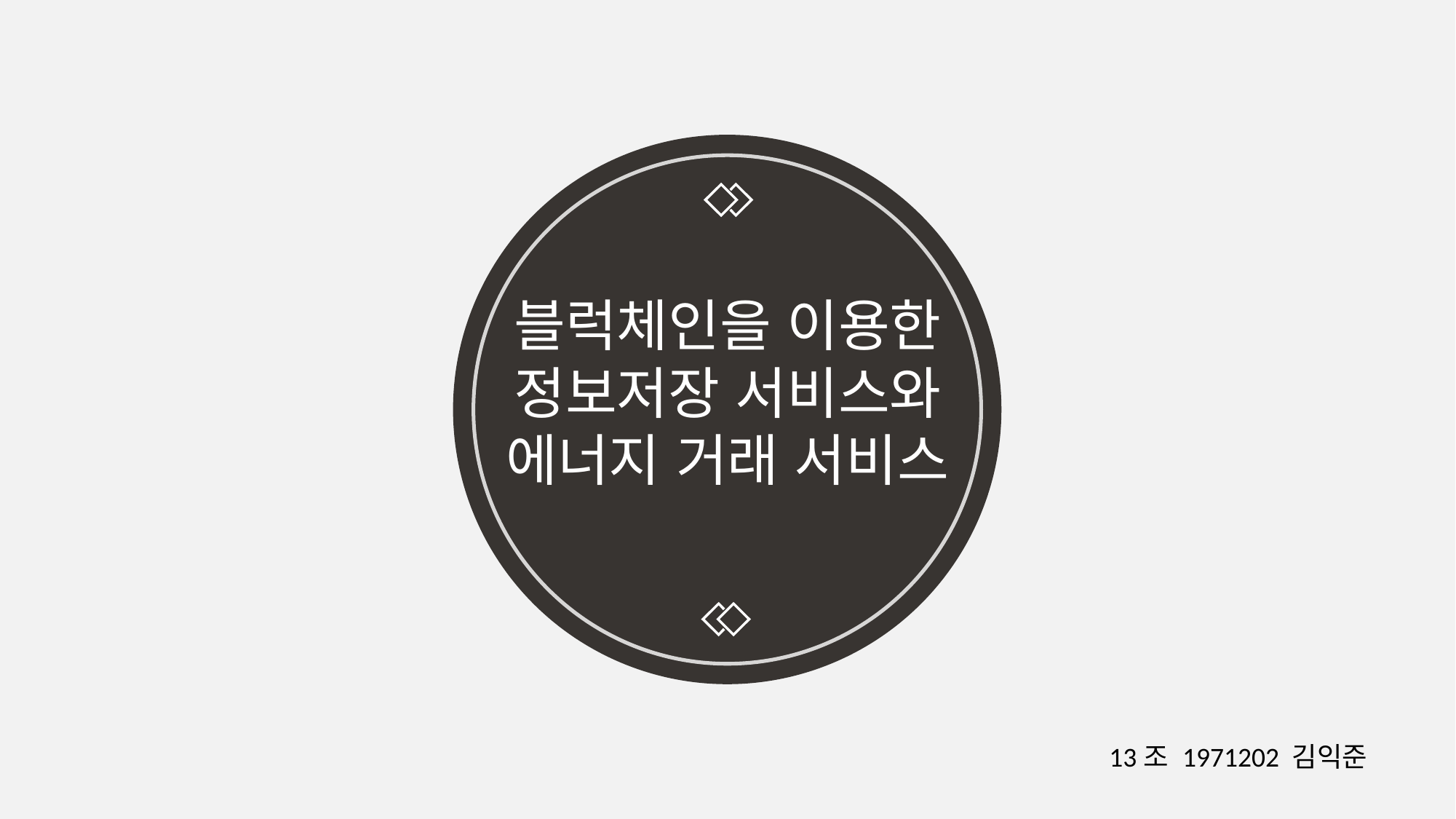

블럭체인을 이용한
정보저장 서비스와
에너지 거래 서비스

13조 1971202 김익준